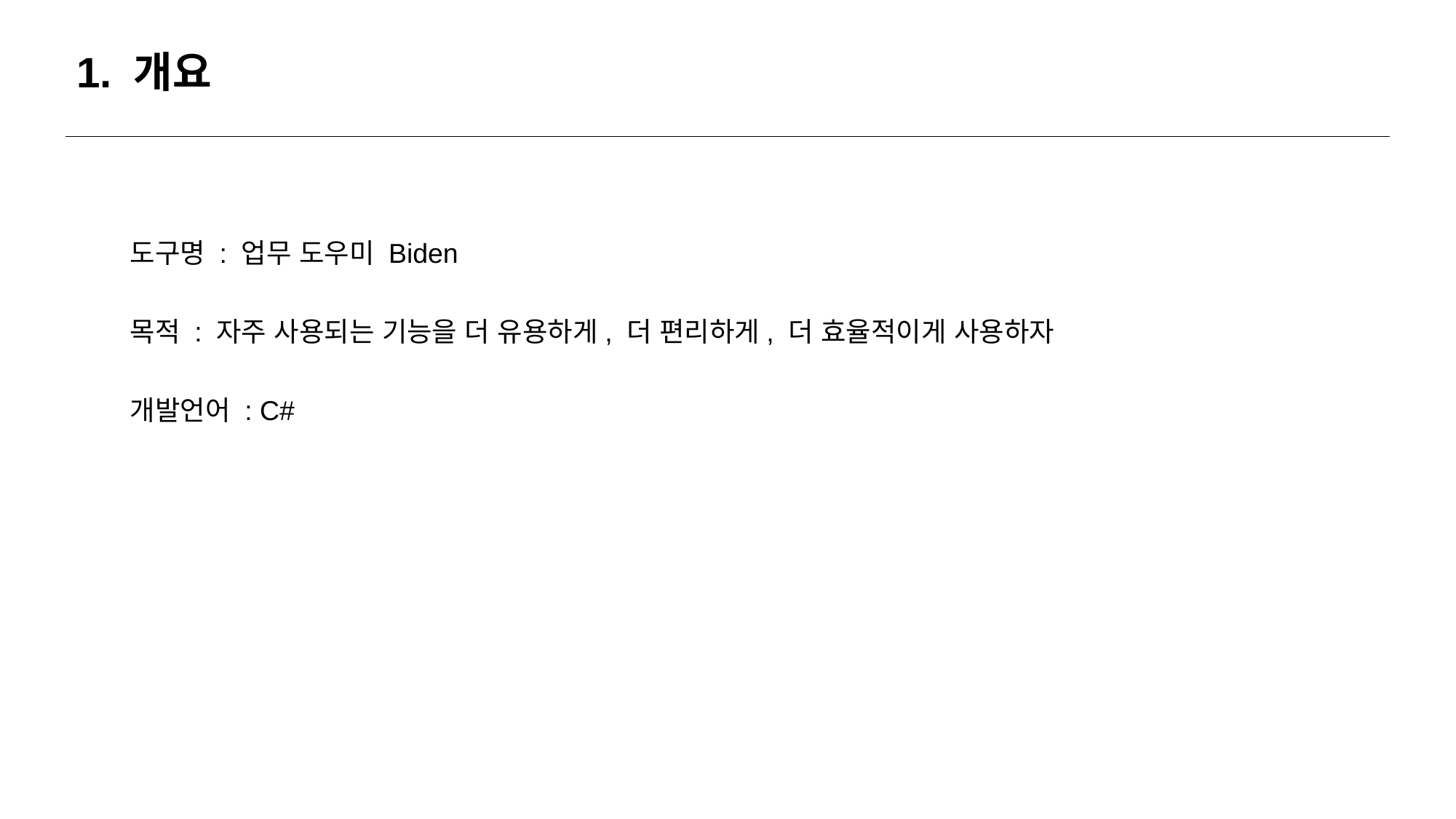

1. 개요
도구명 : 업무 도우미 Biden
목적 : 자주 사용되는 기능을 더 유용하게, 더 편리하게, 더 효율적이게 사용하자
개발언어 : C#